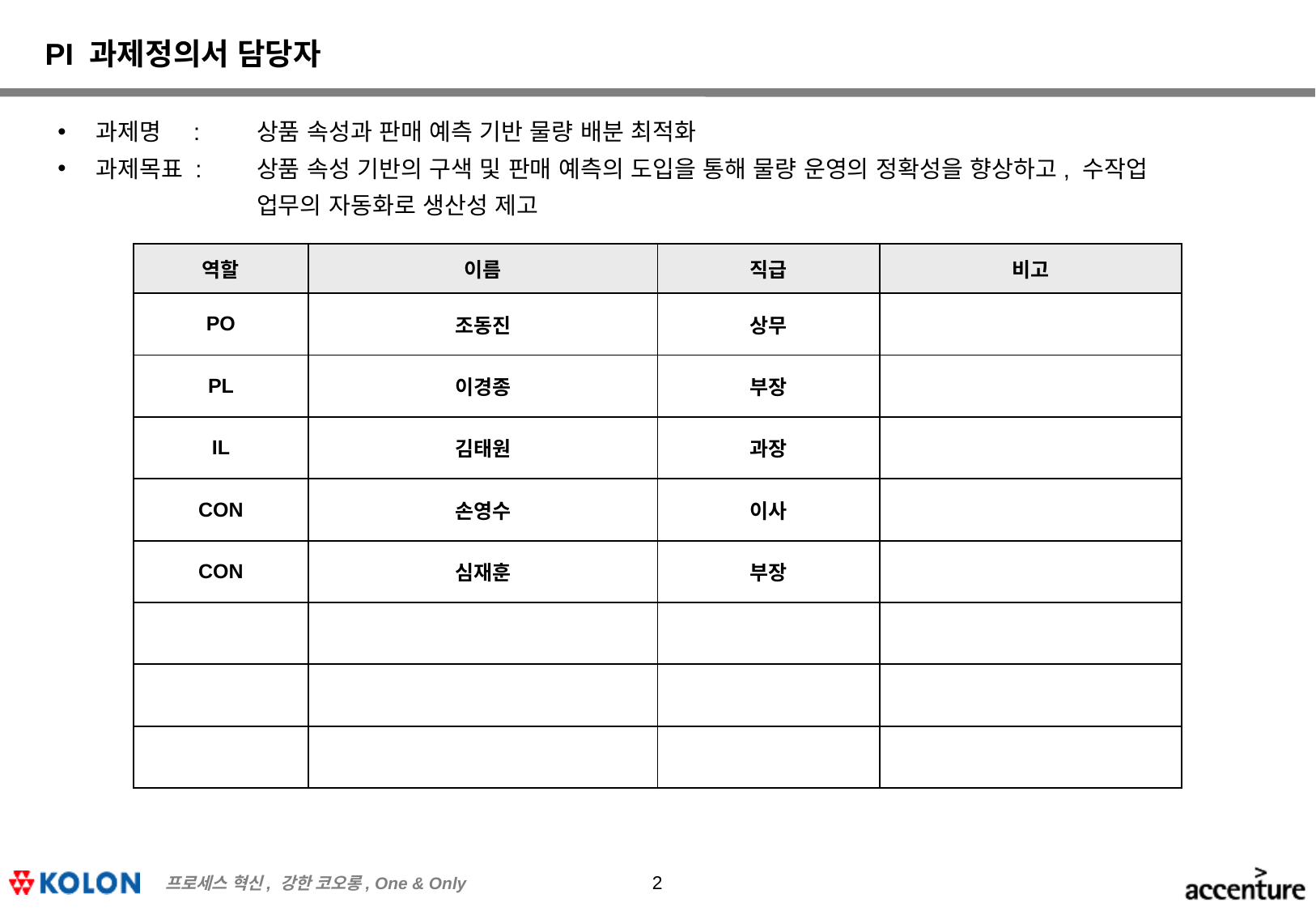

# PI 과제정의서 담당자
과제명    :
과제목표 :
상품 속성과 판매 예측 기반 물량 배분 최적화
상품 속성 기반의 구색 및 판매 예측의 도입을 통해 물량 운영의 정확성을 향상하고, 수작업 업무의 자동화로 생산성 제고
| 역할 | 이름 | 직급 | 비고 |
| --- | --- | --- | --- |
| PO | 조동진 | 상무 |  |
| PL | 이경종 | 부장 |  |
| IL | 김태원 | 과장 |  |
| CON | 손영수 | 이사 |  |
| CON | 심재훈 | 부장 |  |
|  |  |  |  |
|  |  |  |  |
|  |  |  |  |